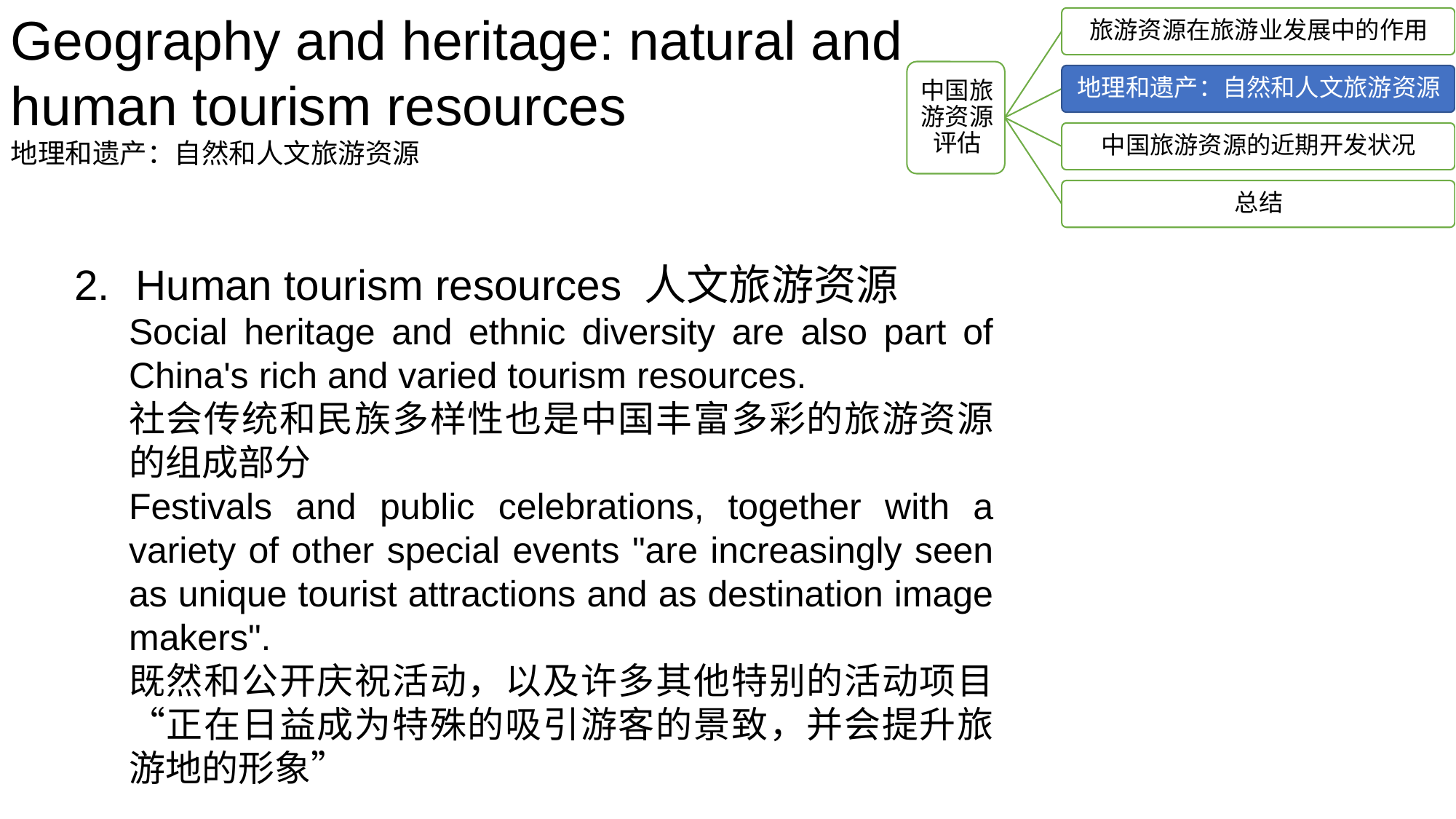

Geography and heritage: natural and human tourism resources
地理和遗产：自然和人文旅游资源
中国旅游资源评估

旅游资源在旅游业发展中的作用

地理和遗产：自然和人文旅游资源

中国旅游资源的近期开发状况

总结
Human tourism resources 人文旅游资源
Social heritage and ethnic diversity are also part of China's rich and varied tourism resources.
社会传统和民族多样性也是中国丰富多彩的旅游资源的组成部分
Festivals and public celebrations, together with a variety of other special events "are increasingly seen as unique tourist attractions and as destination image makers".
既然和公开庆祝活动，以及许多其他特别的活动项目“正在日益成为特殊的吸引游客的景致，并会提升旅游地的形象”